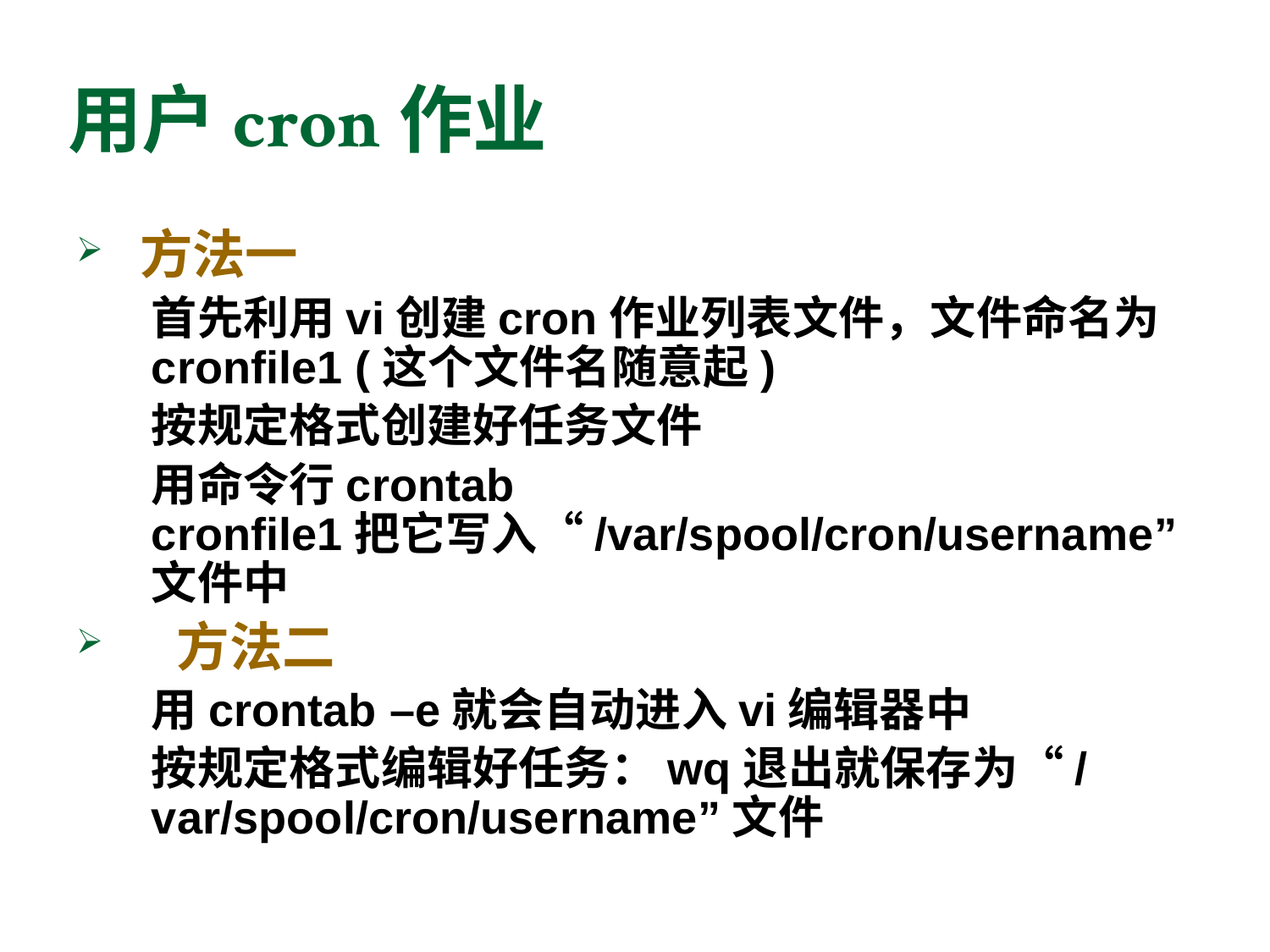

# 用户cron作业
方法一
首先利用vi创建cron作业列表文件，文件命名为cronfile1 (这个文件名随意起)
按规定格式创建好任务文件
用命令行crontab cronfile1把它写入“/var/spool/cron/username”文件中
  方法二
用crontab –e就会自动进入vi编辑器中
按规定格式编辑好任务：wq退出就保存为“/var/spool/cron/username”文件